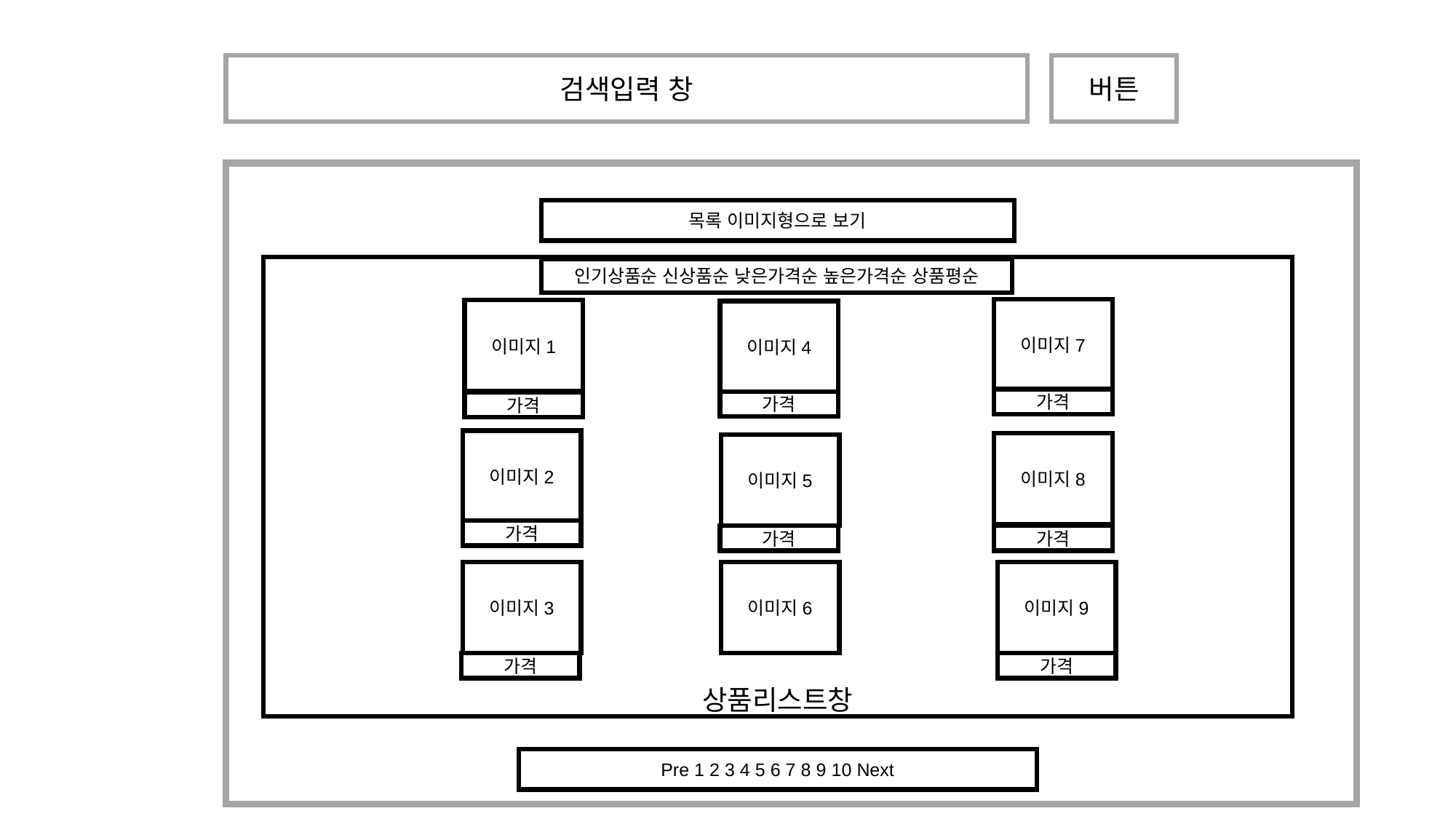

검색입력 창
버튼

목록 이미지형으로 보기

상품리스트창
이미지1
이미지2
이미지3
Pre 1 2 3 4 5 6 7 8 9 10 Next
인기상품순 신상품순 낮은가격순 높은가격순 상품평순
이미지7
이미지4
가격
가격
가격
이미지8
이미지5
가격
가격
가격
이미지6
이미지9
가격
가격